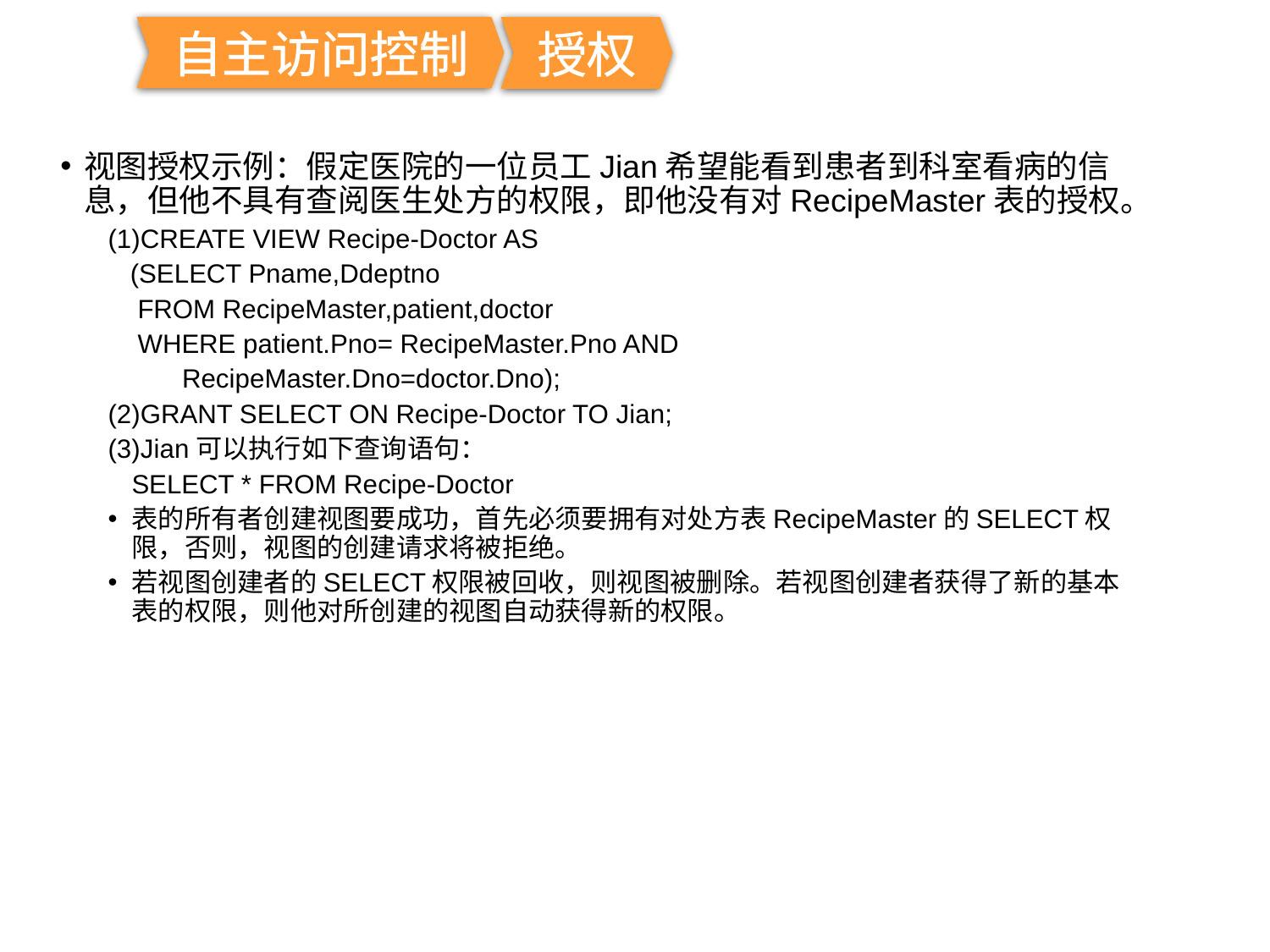

自主访问控制
授权

视图授权示例：假定医院的一位员工Jian希望能看到患者到科室看病的信息，但他不具有查阅医生处方的权限，即他没有对RecipeMaster表的授权。
(1)CREATE VIEW Recipe-Doctor AS
   (SELECT Pname,Ddeptno
    FROM RecipeMaster,patient,doctor
    WHERE patient.Pno= RecipeMaster.Pno AND
          RecipeMaster.Dno=doctor.Dno);
(2)GRANT SELECT ON Recipe-Doctor TO Jian;
(3)Jian可以执行如下查询语句：
	SELECT * FROM Recipe-Doctor
表的所有者创建视图要成功，首先必须要拥有对处方表RecipeMaster的SELECT权限，否则，视图的创建请求将被拒绝。
若视图创建者的SELECT权限被回收，则视图被删除。若视图创建者获得了新的基本表的权限，则他对所创建的视图自动获得新的权限。